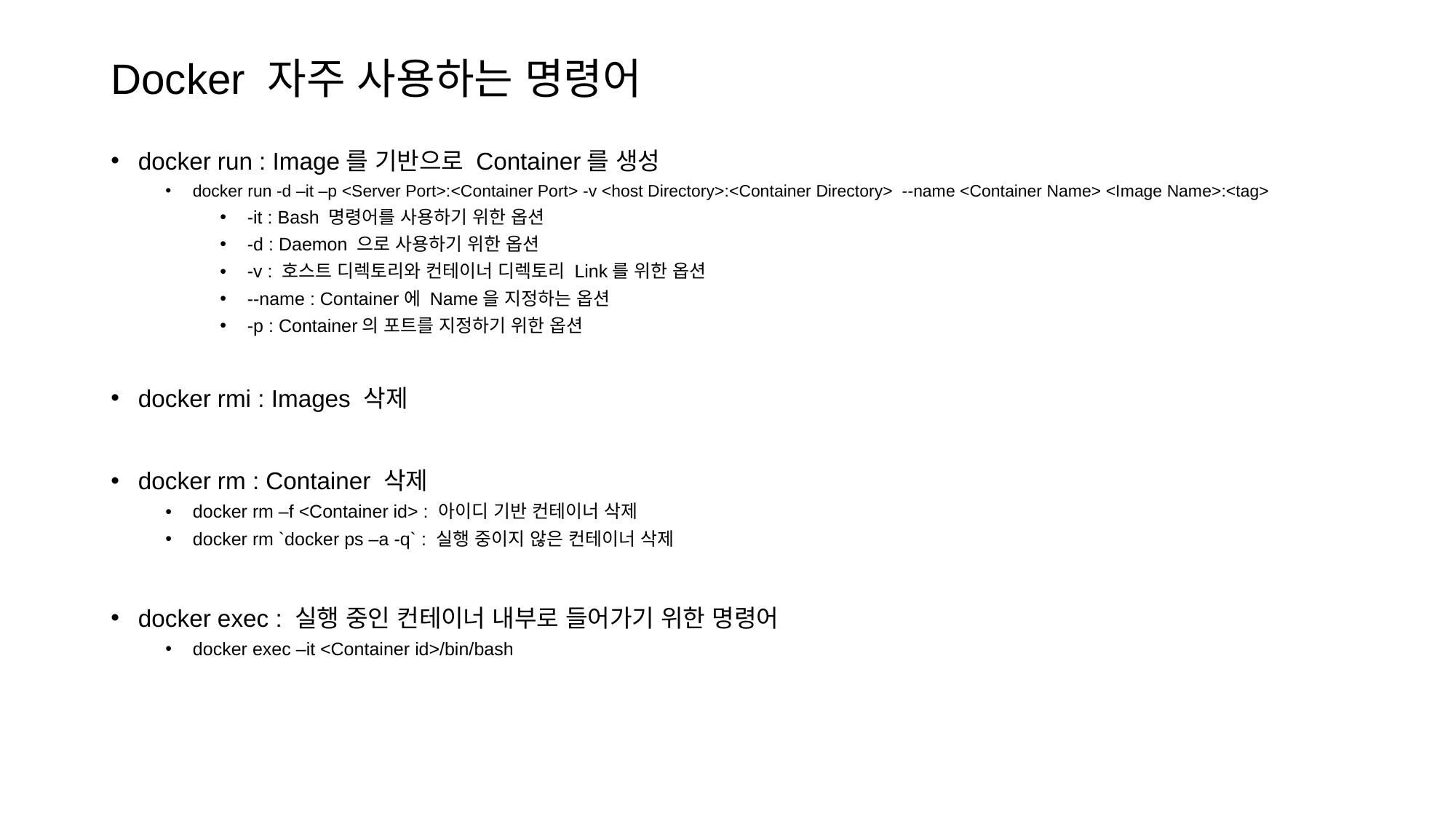

# Docker 자주 사용하는 명령어
docker run : Image를 기반으로 Container를 생성
docker run -d –it –p <Server Port>:<Container Port> -v <host Directory>:<Container Directory>  --name <Container Name> <Image Name>:<tag>
-it : Bash 명령어를 사용하기 위한 옵션
-d : Daemon 으로 사용하기 위한 옵션
-v : 호스트 디렉토리와 컨테이너 디렉토리 Link를 위한 옵션
--name : Container에 Name을 지정하는 옵션
-p : Container의 포트를 지정하기 위한 옵션

docker rmi : Images 삭제

docker rm : Container 삭제
docker rm –f <Container id> : 아이디 기반 컨테이너 삭제
docker rm `docker ps –a -q` : 실행 중이지 않은 컨테이너 삭제

docker exec : 실행 중인 컨테이너 내부로 들어가기 위한 명령어
docker exec –it <Container id>/bin/bash